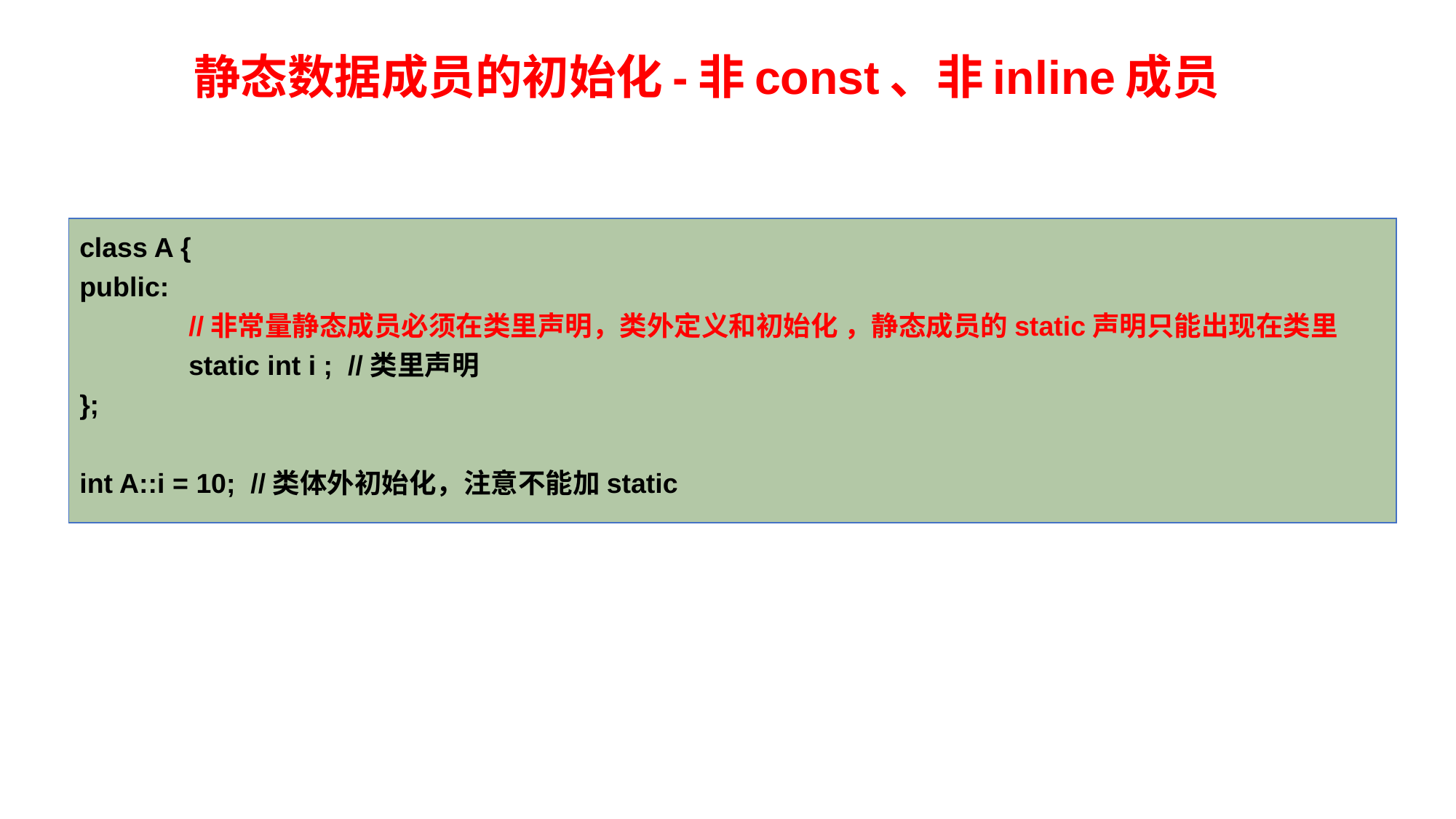

# 静态数据成员的初始化-非const、非inline成员
class A {
public:
	//非常量静态成员必须在类里声明，类外定义和初始化 ，静态成员的static声明只能出现在类里
	static int i ;  //类里声明
};

int A::i = 10;  //类体外初始化，注意不能加static
25